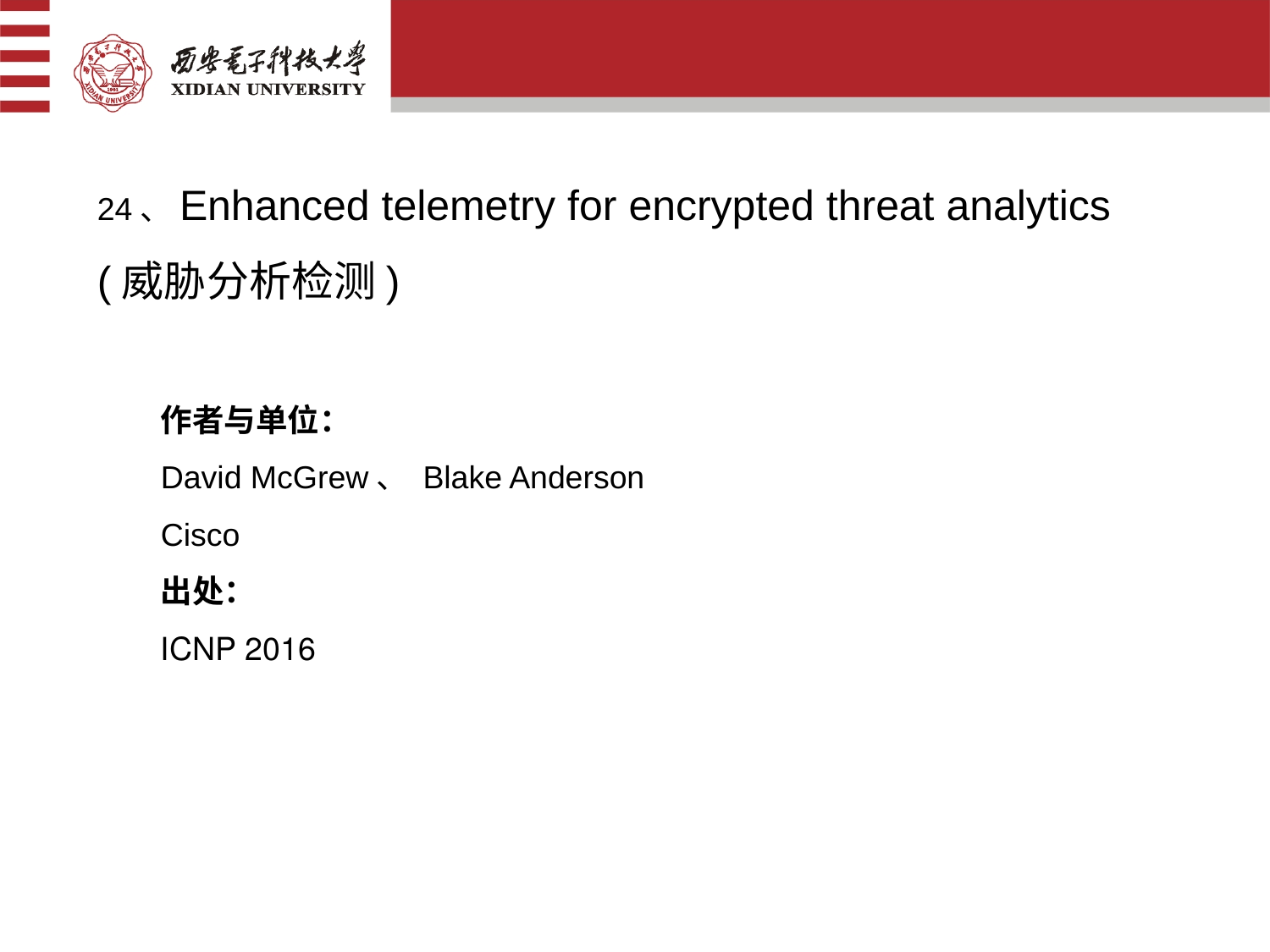

24、Enhanced telemetry for encrypted threat analytics
(威胁分析检测)

作者与单位：
David McGrew、 Blake Anderson
Cisco
出处：
ICNP 2016